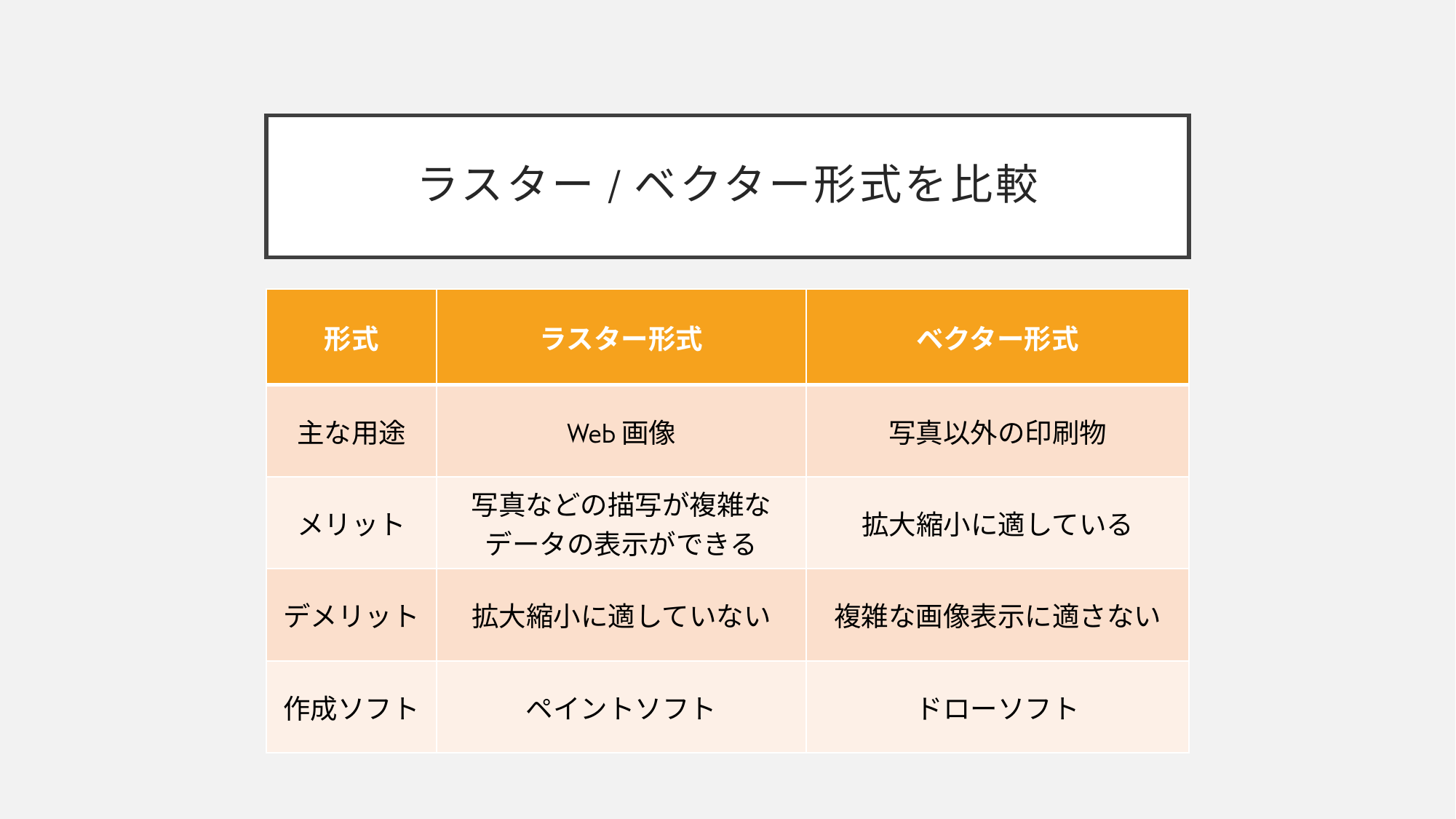

# ラスター/ベクター形式を比較
| 形式 | ラスター形式 | ベクター形式 |
| --- | --- | --- |
| 主な用途 | Web画像 | 写真以外の印刷物 |
| メリット | 写真などの描写が複雑なデータの表示ができる | 拡大縮小に適している |
| デメリット | 拡大縮小に適していない | 複雑な画像表示に適さない |
| 作成ソフト | ペイントソフト | ドローソフト |